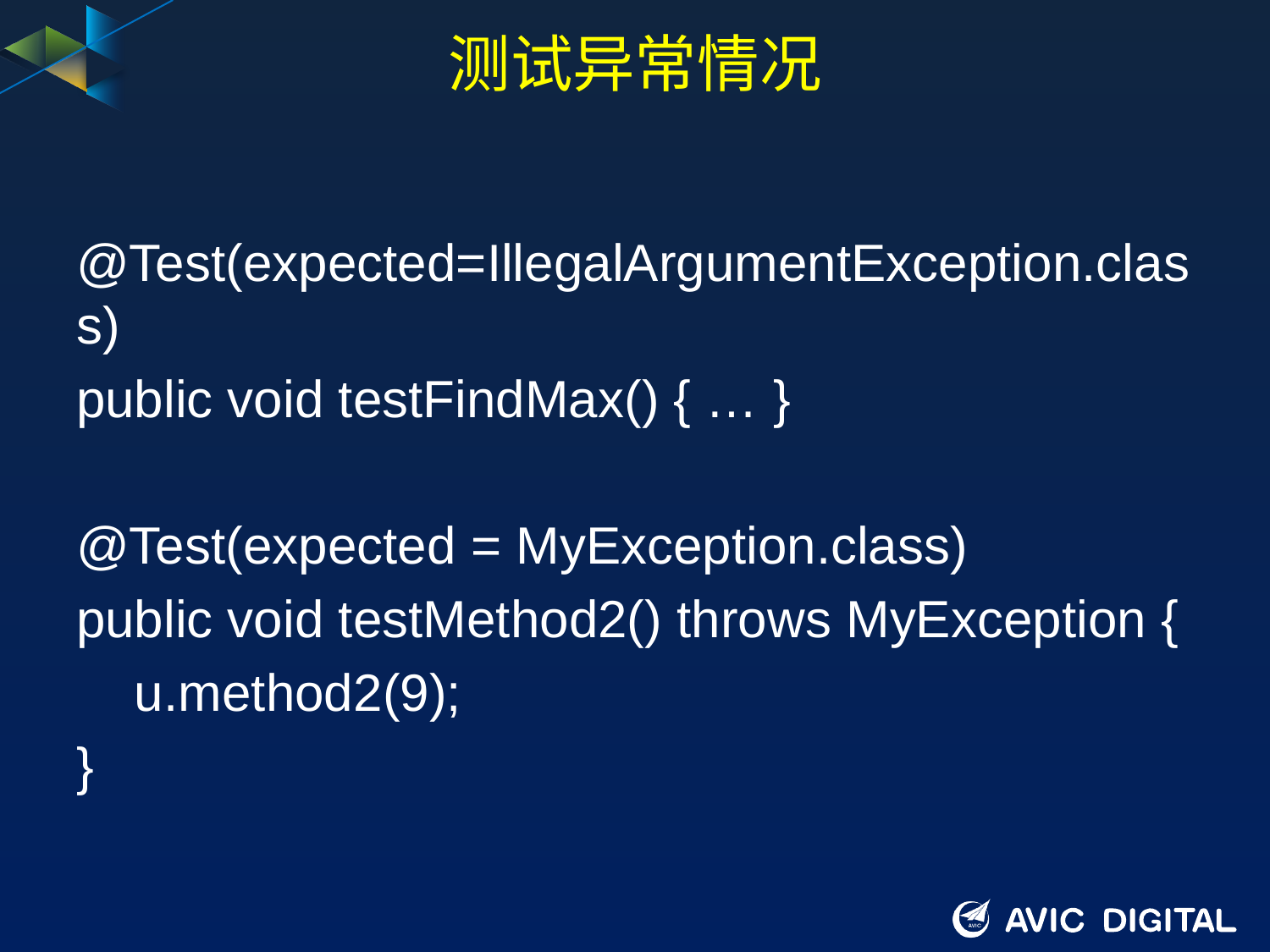

# 测试异常情况
@Test(expected=IllegalArgumentException.class)
public void testFindMax() { … }

@Test(expected = MyException.class)
public void testMethod2() throws MyException {
    u.method2(9);
}